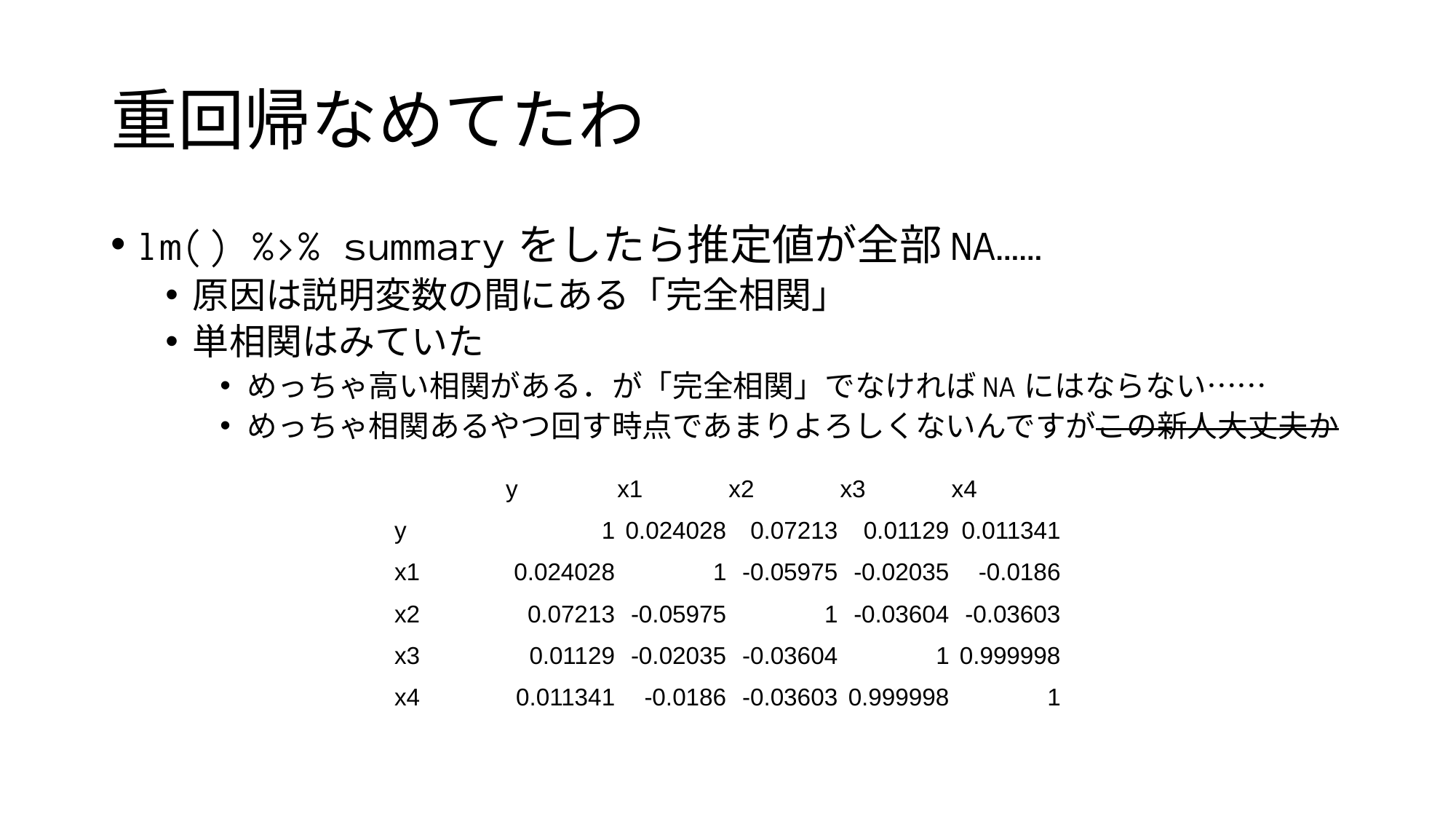

# 重回帰なめてたわ
lm() %>% summaryをしたら推定値が全部NA……
原因は説明変数の間にある「完全相関」
単相関はみていた
めっちゃ高い相関がある．が「完全相関」でなければNAにはならない……
めっちゃ相関あるやつ回す時点であまりよろしくないんですがこの新人大丈夫か
|  | y | x1 | x2 | x3 | x4 |
| --- | --- | --- | --- | --- | --- |
| y | 1 | 0.024028 | 0.07213 | 0.01129 | 0.011341 |
| x1 | 0.024028 | 1 | -0.05975 | -0.02035 | -0.0186 |
| x2 | 0.07213 | -0.05975 | 1 | -0.03604 | -0.03603 |
| x3 | 0.01129 | -0.02035 | -0.03604 | 1 | 0.999998 |
| x4 | 0.011341 | -0.0186 | -0.03603 | 0.999998 | 1 |